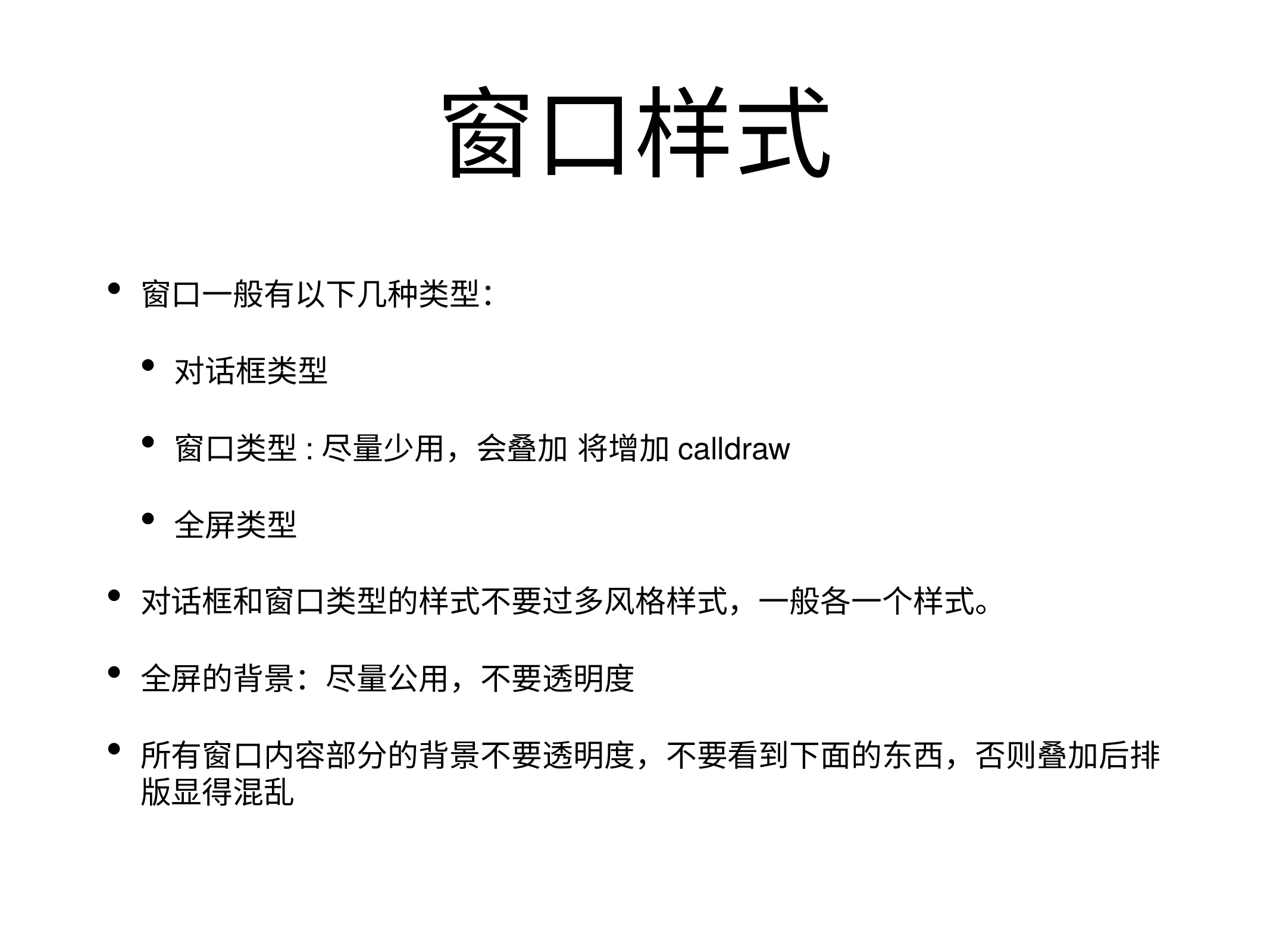

# 窗口样式
窗口一般有以下几种类型：
对话框类型
窗口类型:尽量少用，会叠加 将增加calldraw
全屏类型
对话框和窗口类型的样式不要过多风格样式，一般各一个样式。
全屏的背景：尽量公用，不要透明度
所有窗口内容部分的背景不要透明度，不要看到下面的东西，否则叠加后排版显得混乱